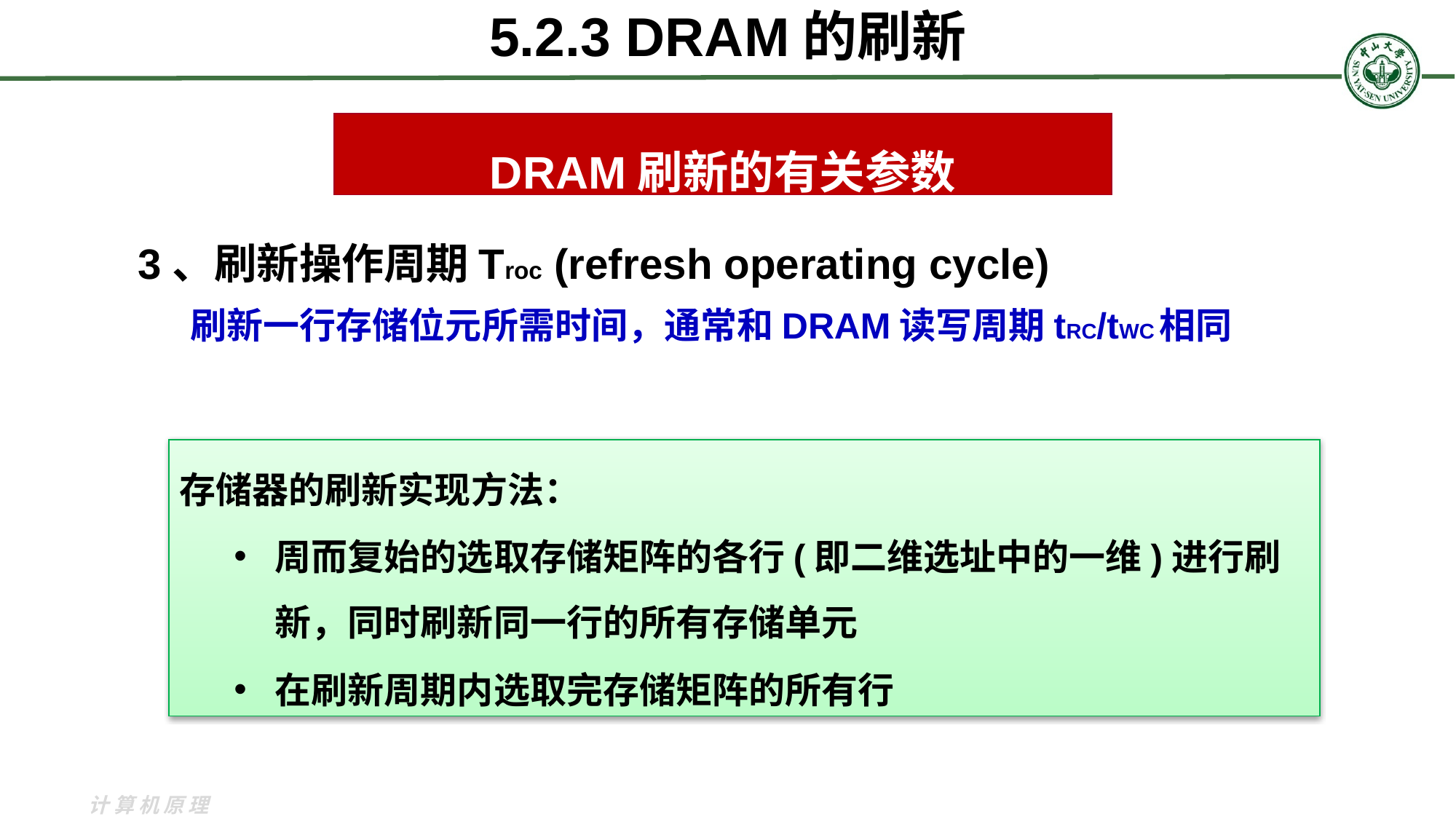

5.2.3 DRAM的刷新
DRAM刷新的有关参数
3、刷新操作周期Troc (refresh operating cycle)
     刷新一行存储位元所需时间，通常和DRAM读写周期tRC/tWC相同

存储器的刷新实现方法：
周而复始的选取存储矩阵的各行(即二维选址中的一维)进行刷新，同时刷新同一行的所有存储单元
在刷新周期内选取完存储矩阵的所有行